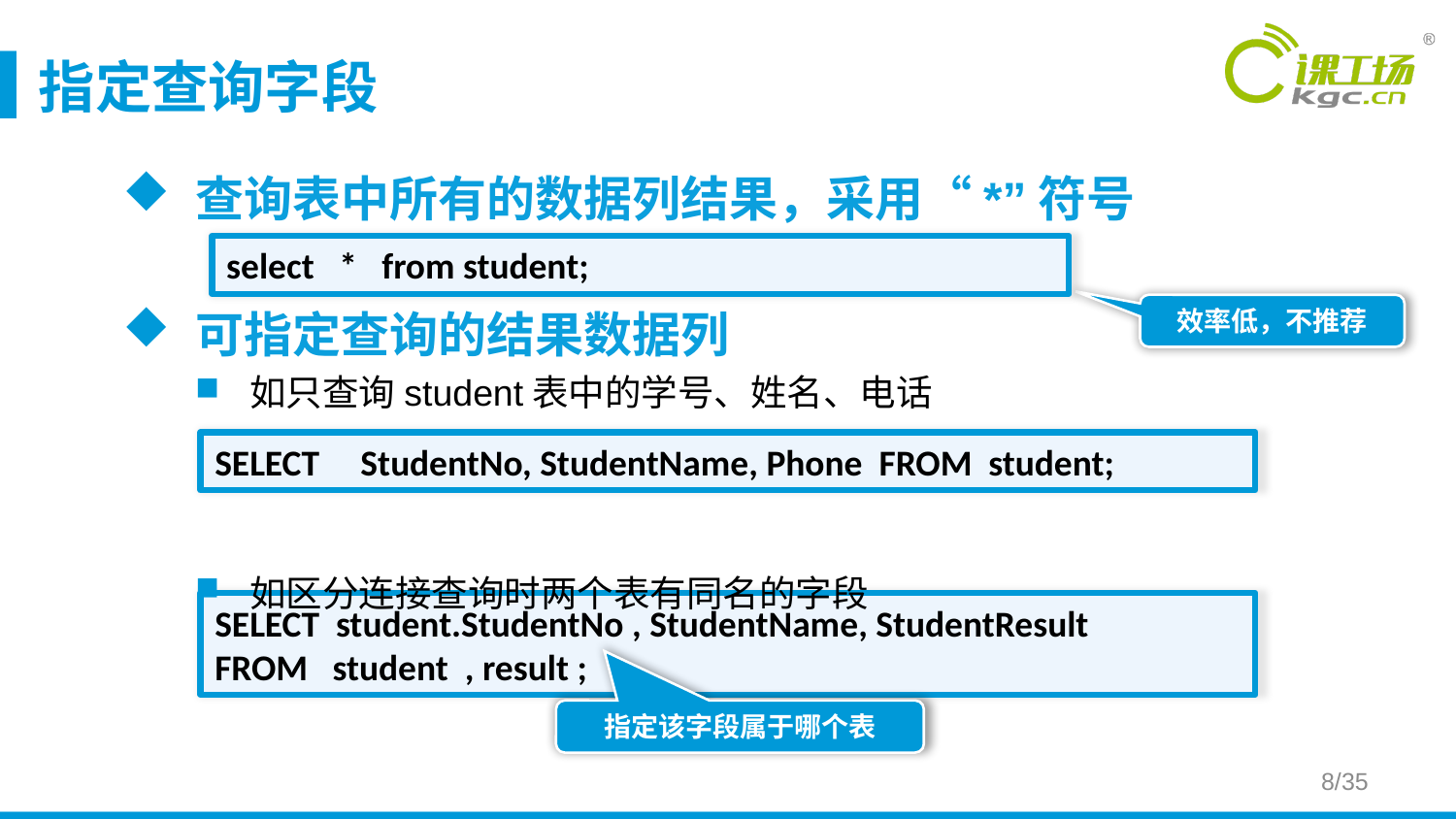

# 指定查询字段
查询表中所有的数据列结果，采用“*”符号

可指定查询的结果数据列
如只查询student表中的学号、姓名、电话

如区分连接查询时两个表有同名的字段

select   *   from student;
效率低，不推荐
SELECT     StudentNo, StudentName, Phone  FROM  student;
SELECT  student.StudentNo , StudentName, StudentResult
FROM   student  , result ;
指定该字段属于哪个表
8/35